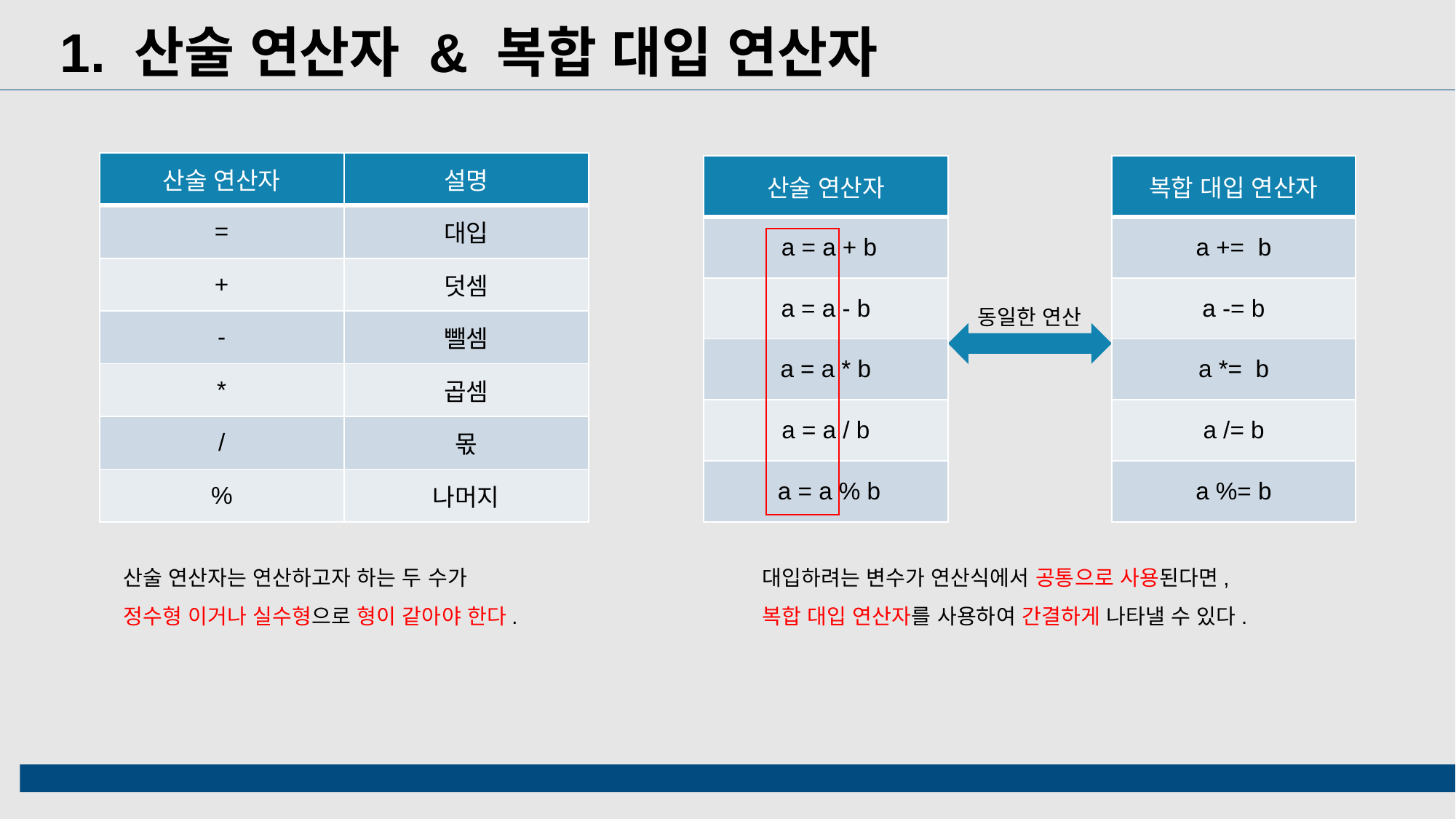

1. 산술 연산자 & 복합 대입 연산자
| 산술 연산자 | 설명 |
| --- | --- |
| = | 대입 |
| + | 덧셈 |
| - | 뺄셈 |
| \* | 곱셈 |
| / | 몫 |
| % | 나머지 |
| 산술 연산자 |
| --- |
| a = a + b |
| a = a - b |
| a = a \* b |
| a = a / b |
| a = a % b |
| 복합 대입 연산자 |
| --- |
| a += b |
| a -= b |
| a \*= b |
| a /= b |
| a %= b |

동일한 연산

산술 연산자는 연산하고자 하는 두 수가
정수형 이거나 실수형으로 형이 같아야 한다.
대입하려는 변수가 연산식에서 공통으로 사용된다면,
복합 대입 연산자를 사용하여 간결하게 나타낼 수 있다.